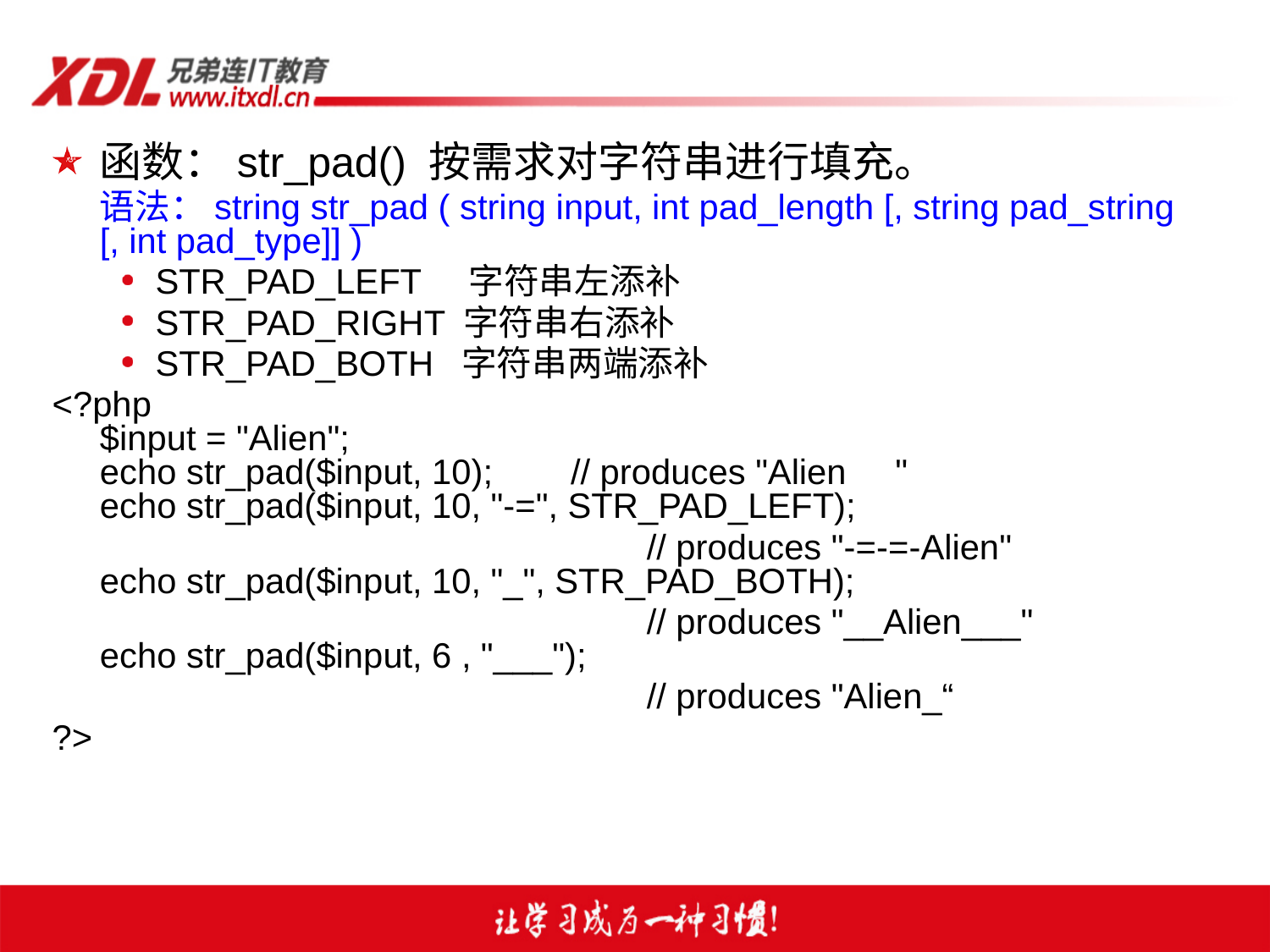

函数：str_pad() 按需求对字符串进行填充。
	语法：string str_pad ( string input, int pad_length [, string pad_string [, int pad_type]] )
STR_PAD_LEFT    字符串左添补
STR_PAD_RIGHT 字符串右添补
STR_PAD_BOTH  字符串两端添补
<?php
$input = "Alien";
echo str_pad($input, 10);        // produces "Alien     "
echo str_pad($input, 10, "-=", STR_PAD_LEFT);
					    // produces "-=-=-Alien"
echo str_pad($input, 10, "_", STR_PAD_BOTH);
					    // produces "__Alien___"
echo str_pad($input, 6 , "___");
					    // produces "Alien_“
?>